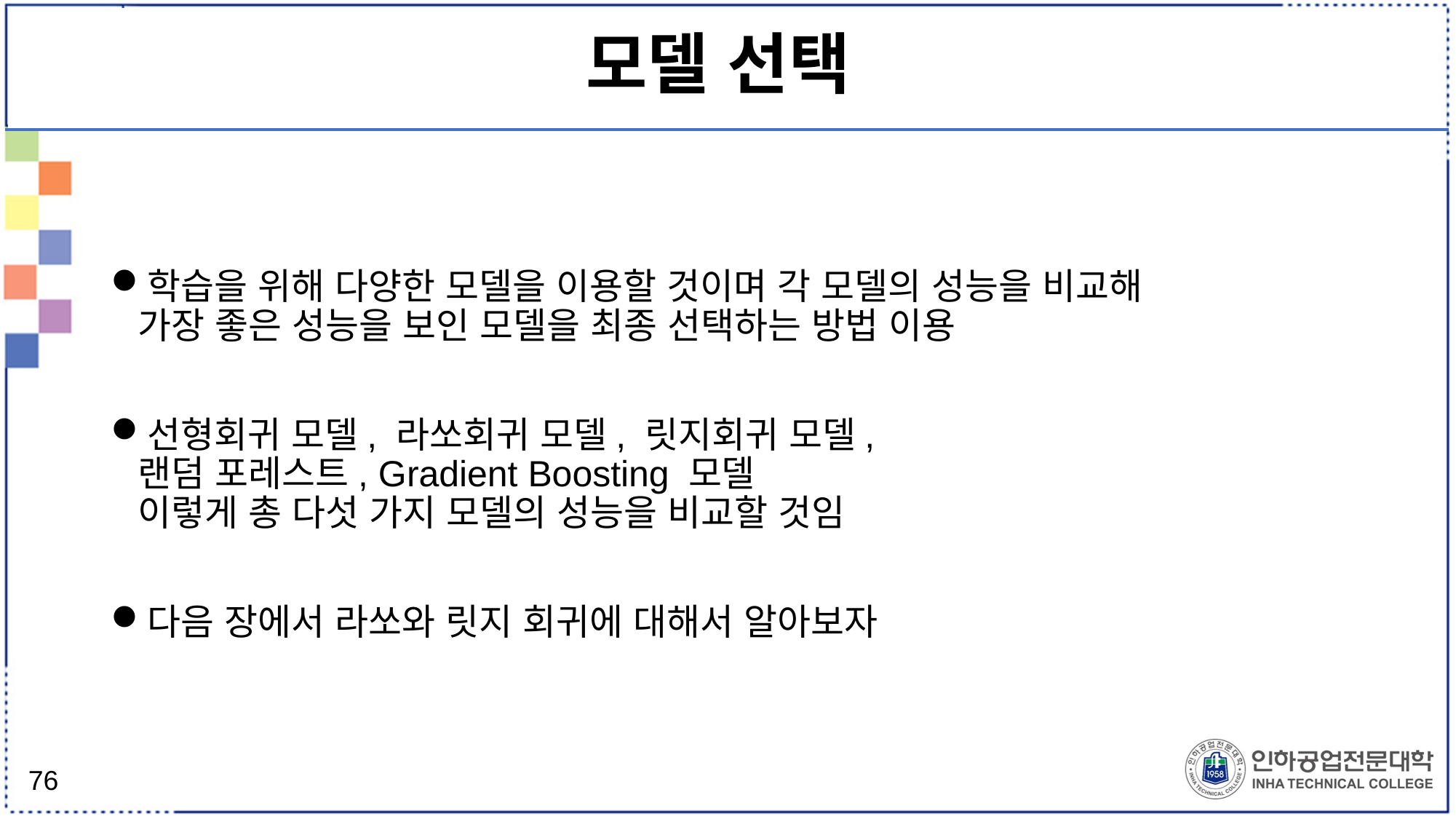

# 모델 선택
학습을 위해 다양한 모델을 이용할 것이며 각 모델의 성능을 비교해
가장 좋은 성능을 보인 모델을 최종 선택하는 방법 이용

선형회귀 모델, 라쏘회귀 모델, 릿지회귀 모델,
랜덤 포레스트, Gradient Boosting 모델
이렇게 총 다섯 가지 모델의 성능을 비교할 것임

다음 장에서 라쏘와 릿지 회귀에 대해서 알아보자
76